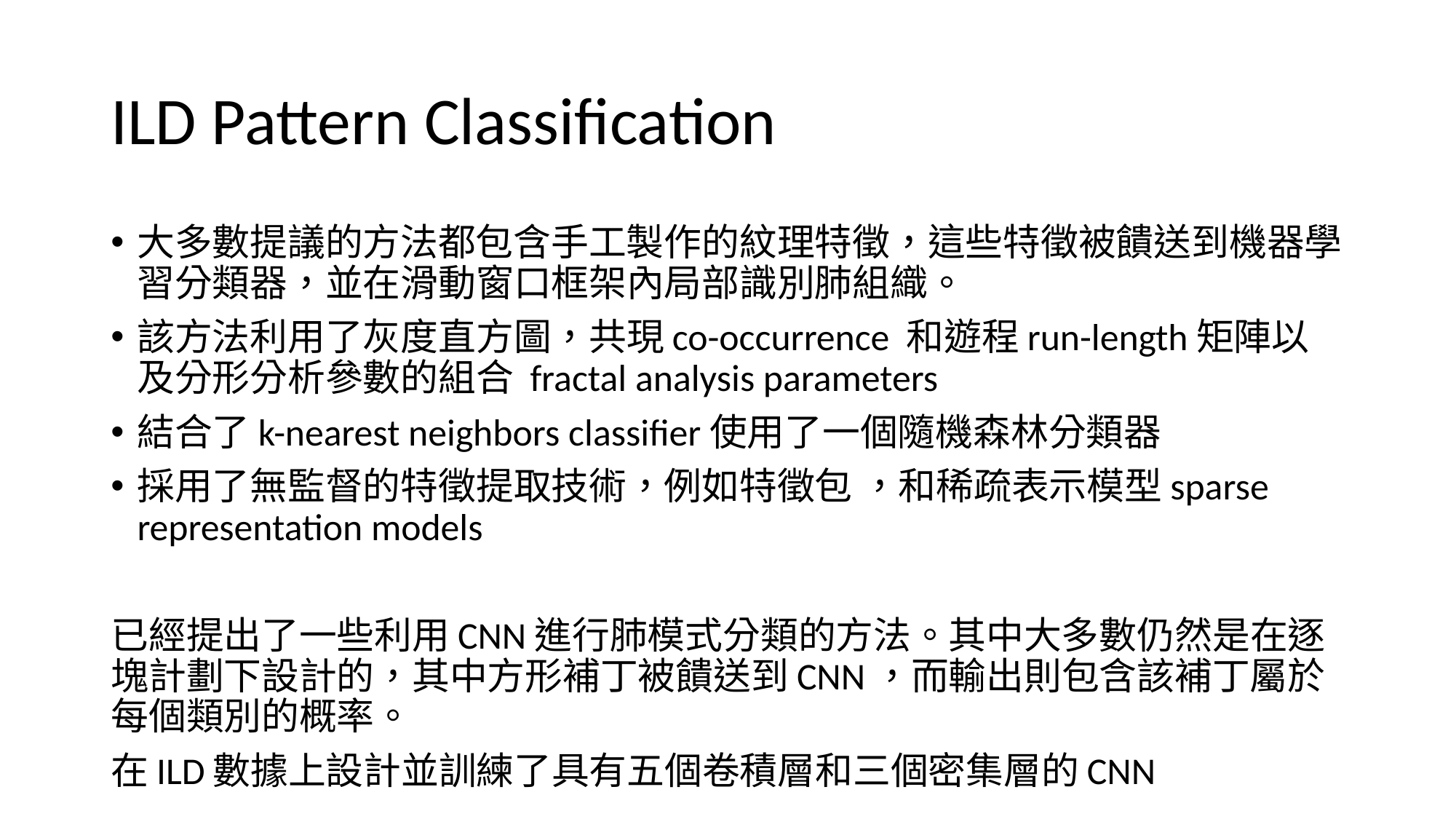

# ILD Pattern Classification
大多數提議的方法都包含手工製作的紋理特徵，這些特徵被饋送到機器學習分類器，並在滑動窗口框架內局部識別肺組織。
該方法利用了灰度直方圖，共現co-occurrence 和遊程run-length矩陣以及分形分析參數的組合 fractal analysis parameters
結合了k-nearest neighbors classifier使用了一個隨機森林分類器
採用了無監督的特徵提取技術，例如特徵包 ，和稀疏表示模型sparse representation models

已經提出了一些利用CNN進行肺模式分類的方法。其中大多數仍然是在逐塊計劃下設計的，其中方形補丁被饋送到CNN，而輸出則包含該補丁屬於每個類別的概率。
在ILD數據上設計並訓練了具有五個卷積層和三個密集層的CNN